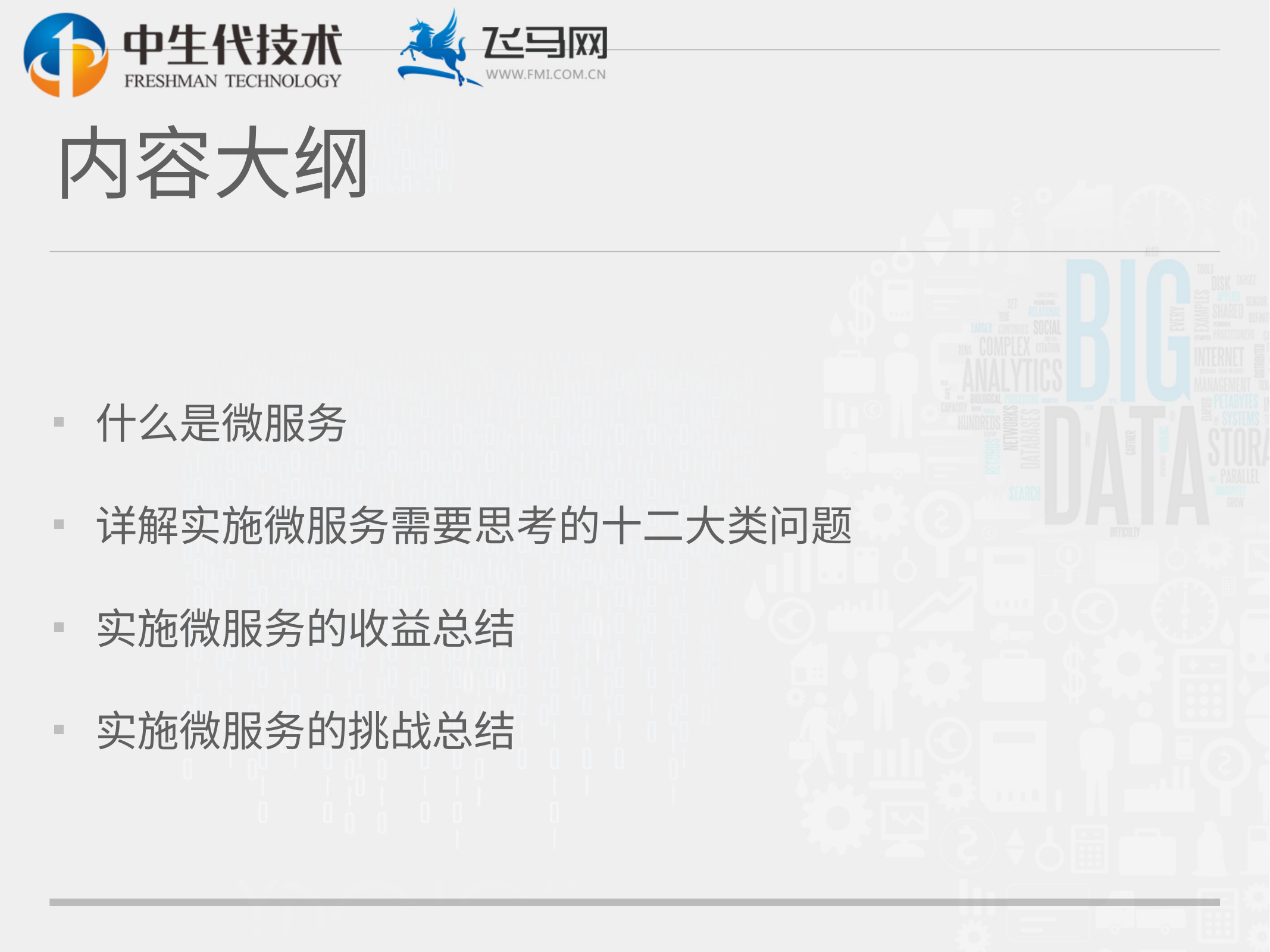

# 内容大纲
什么是微服务
详解实施微服务需要思考的十二大类问题
实施微服务的收益总结
实施微服务的挑战总结